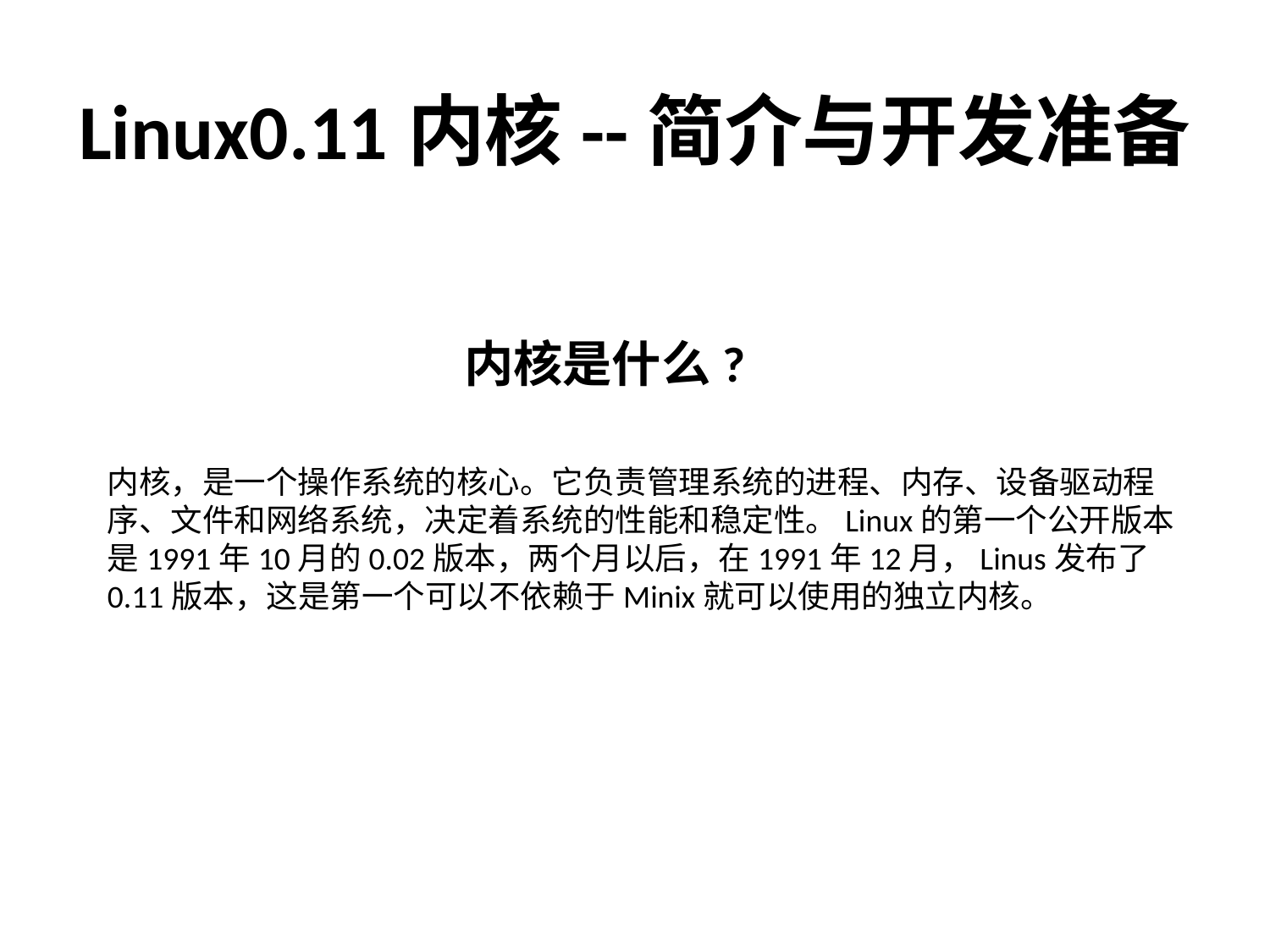

# Linux0.11内核--简介与开发准备
内核是什么?
内核，是一个操作系统的核心。它负责管理系统的进程、内存、设备驱动程序、文件和网络系统，决定着系统的性能和稳定性。Linux的第一个公开版本是1991年10月的0.02版本，两个月以后，在1991年12月，Linus发布了0.11版本，这是第一个可以不依赖于Minix就可以使用的独立内核。